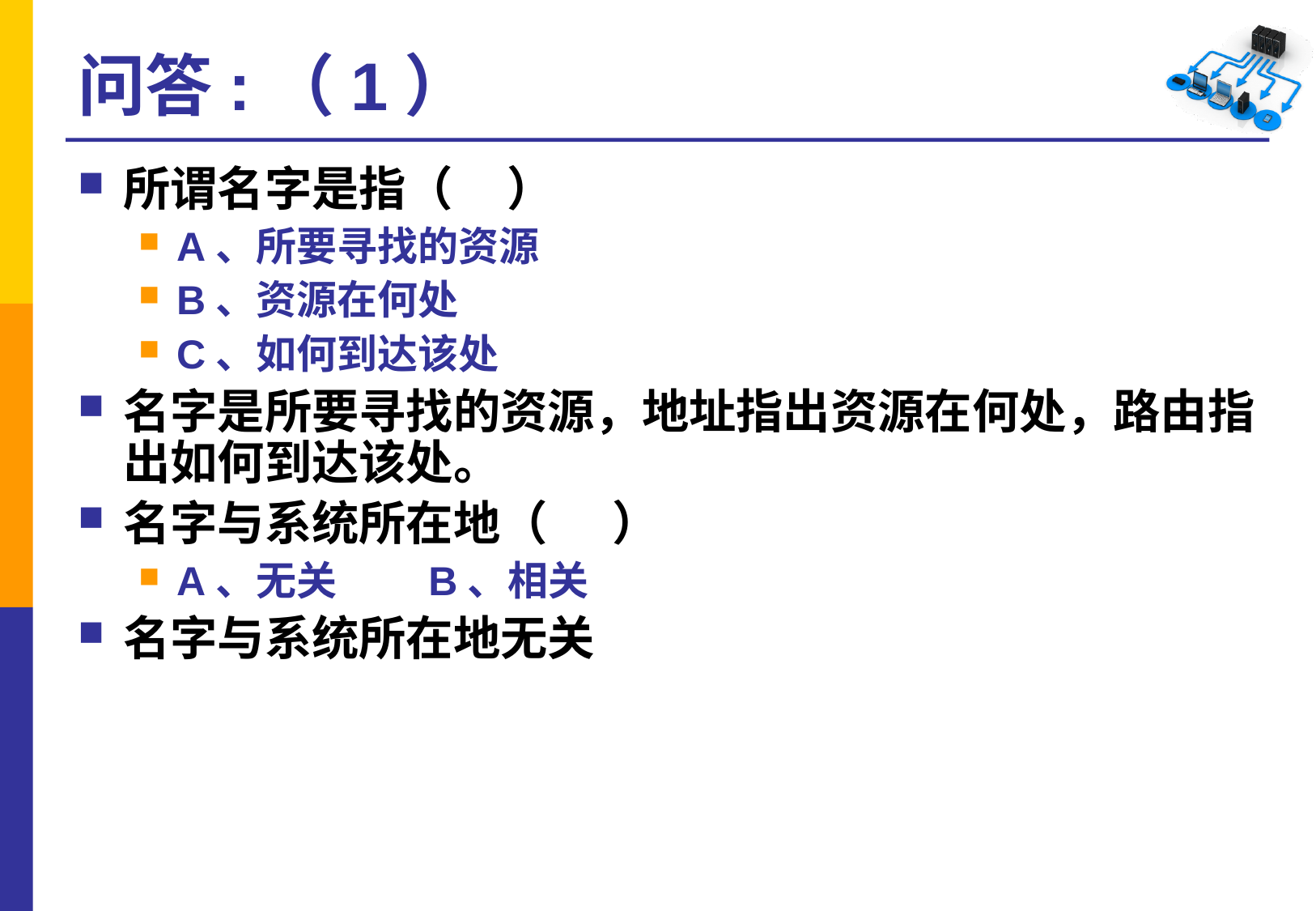

# 问答:（1）
所谓名字是指（     ）
A、所要寻找的资源
B、资源在何处
C、如何到达该处
名字是所要寻找的资源，地址指出资源在何处，路由指出如何到达该处。
名字与系统所在地（      ）
A、无关         B、相关
名字与系统所在地无关